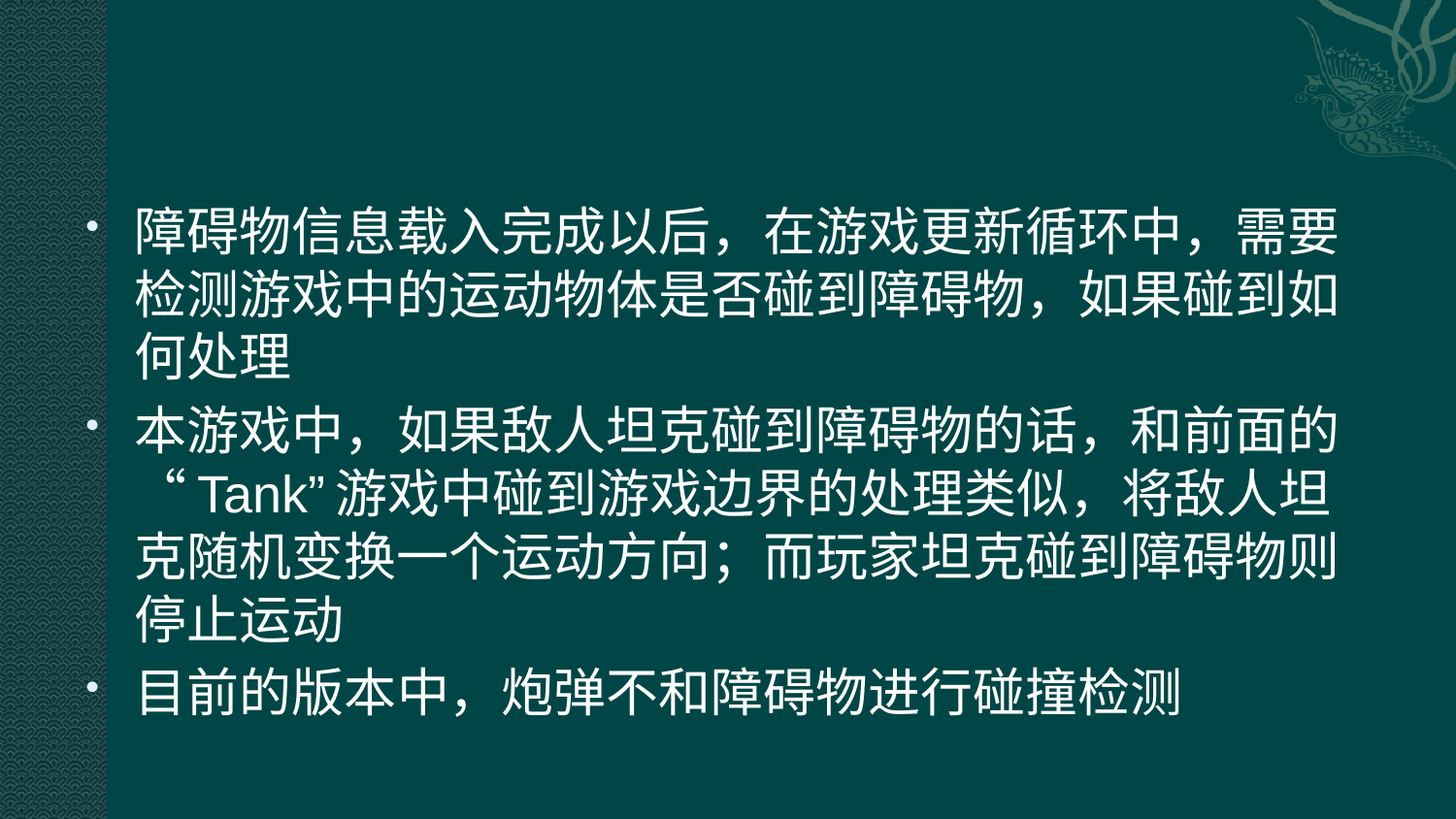

#
障碍物信息载入完成以后，在游戏更新循环中，需要检测游戏中的运动物体是否碰到障碍物，如果碰到如何处理
本游戏中，如果敌人坦克碰到障碍物的话，和前面的“Tank”游戏中碰到游戏边界的处理类似，将敌人坦克随机变换一个运动方向；而玩家坦克碰到障碍物则停止运动
目前的版本中，炮弹不和障碍物进行碰撞检测